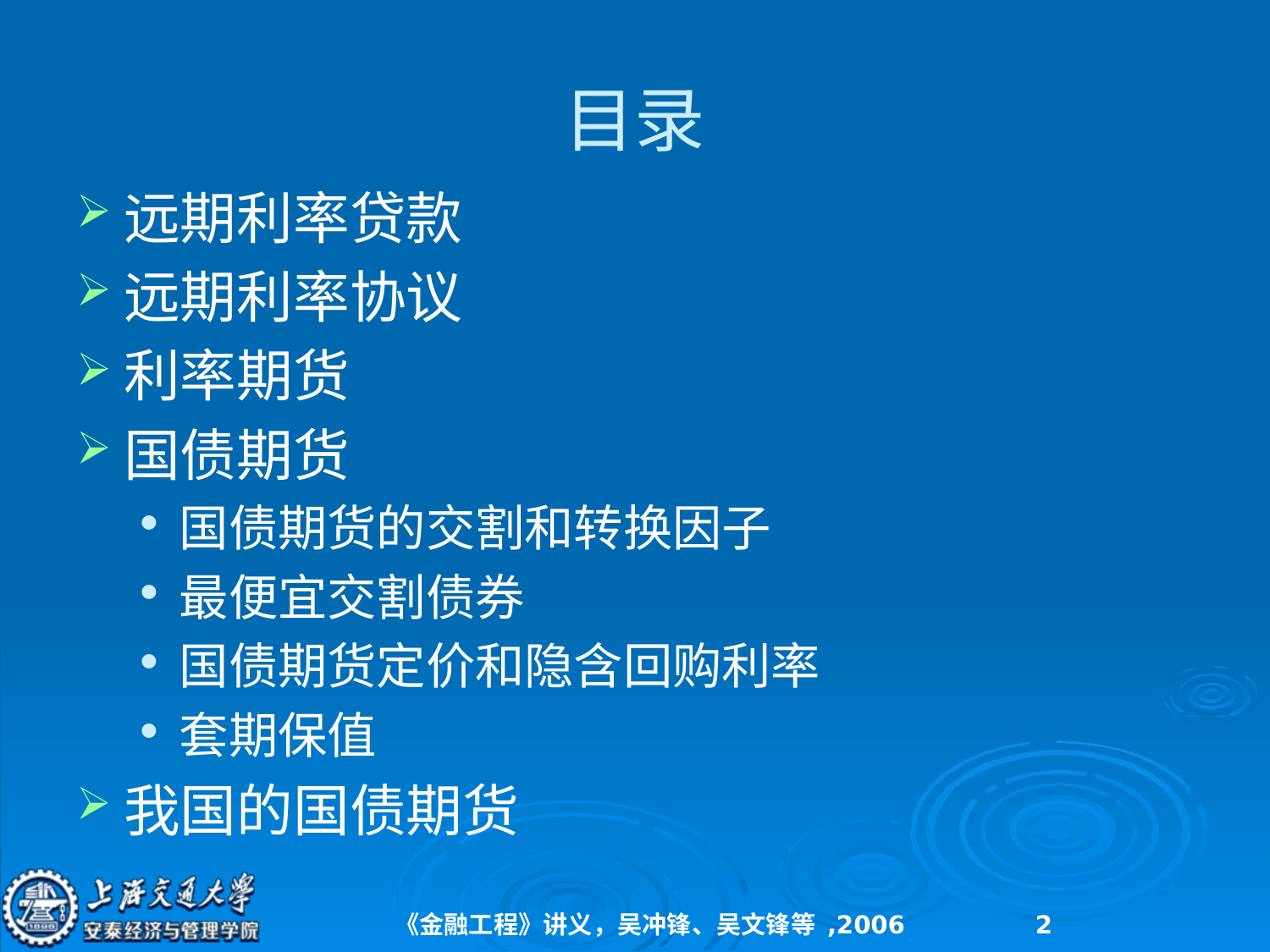

# 目录
远期利率贷款
远期利率协议
利率期货
国债期货
国债期货的交割和转换因子
最便宜交割债券
国债期货定价和隐含回购利率
套期保值
我国的国债期货